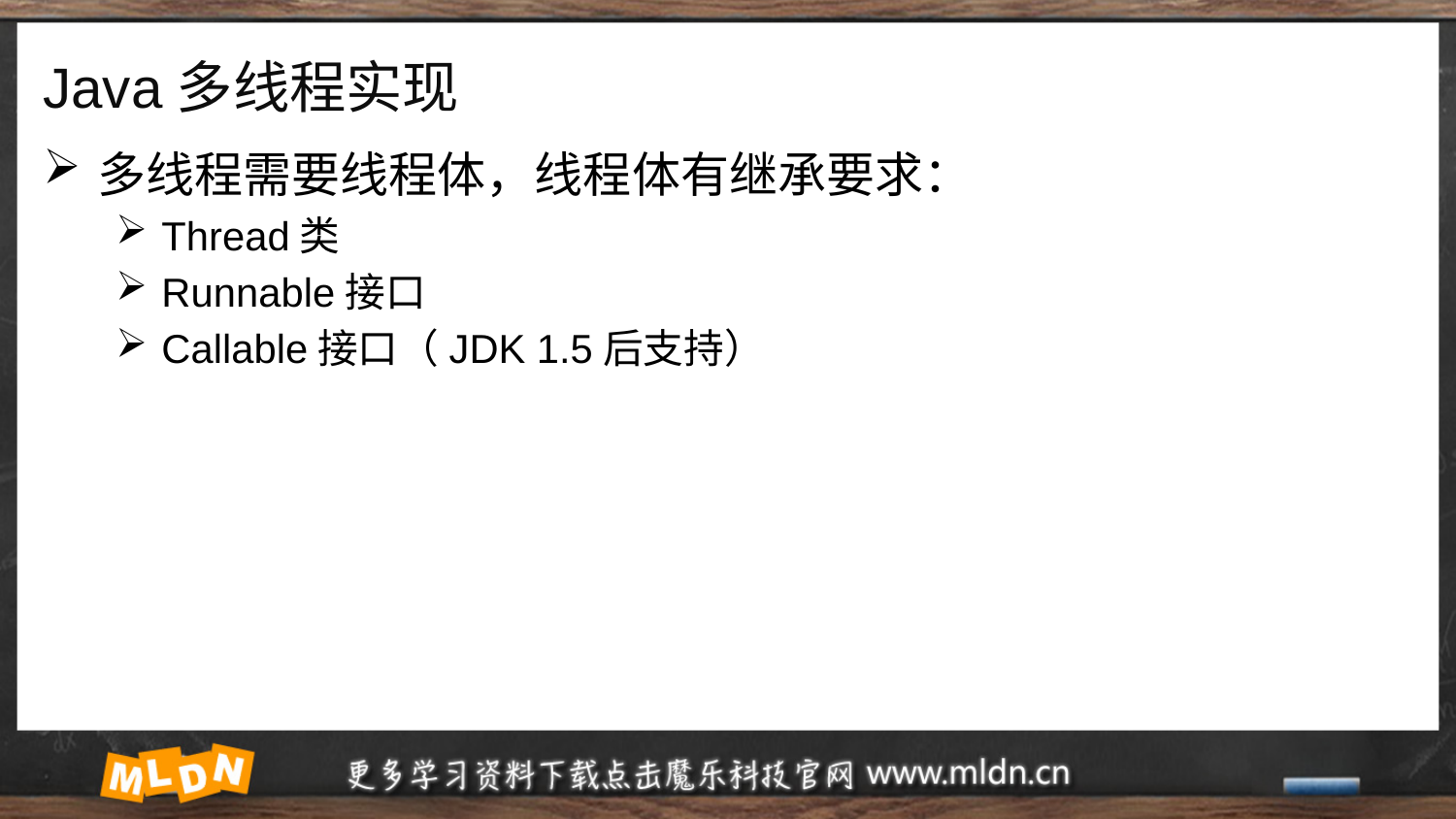

# Java多线程实现
多线程需要线程体，线程体有继承要求：
Thread类
Runnable接口
Callable接口（JDK 1.5后支持）